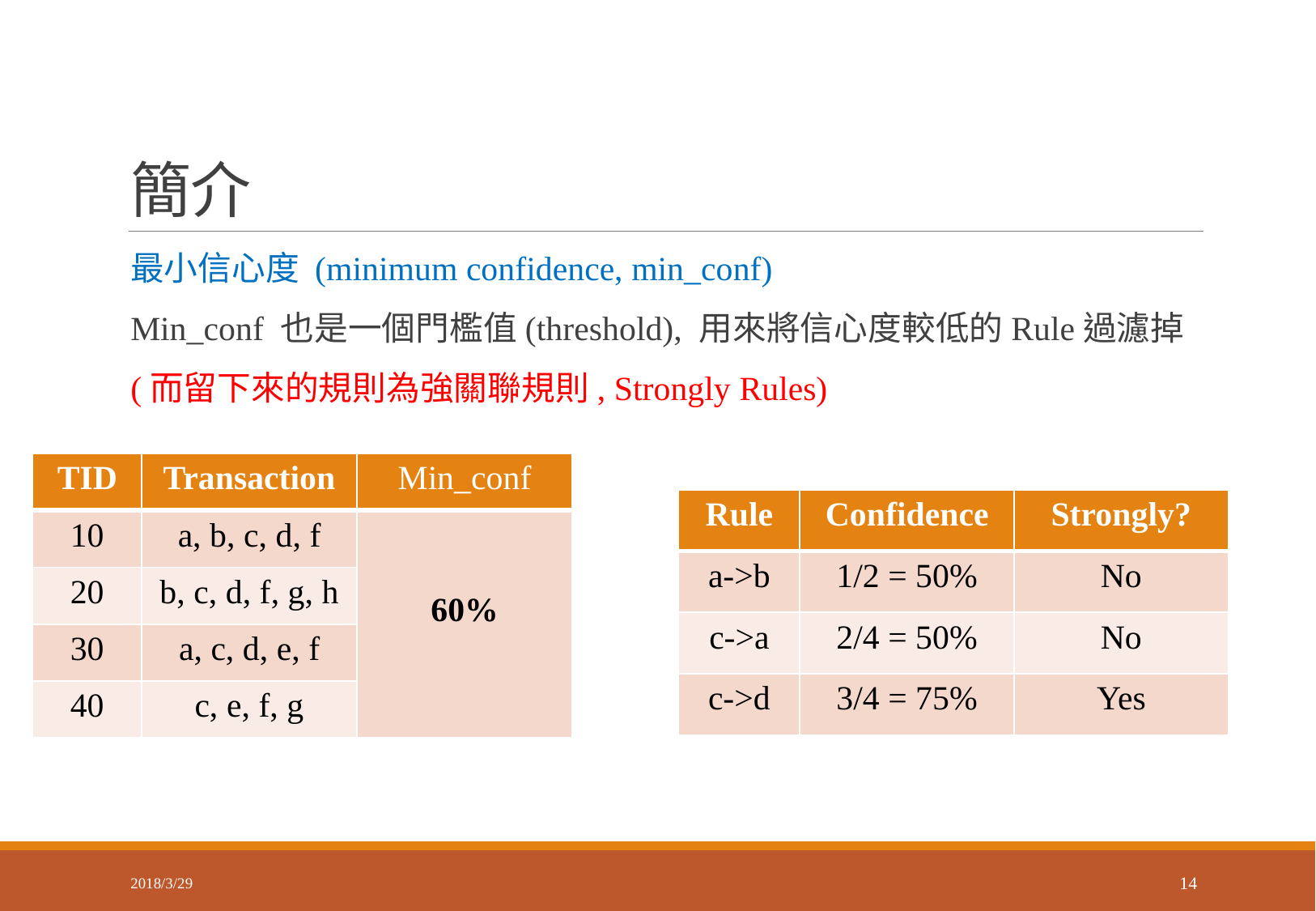

# 簡介
最小信心度 (minimum confidence, min_conf)
Min_conf 也是一個門檻值(threshold), 用來將信心度較低的Rule過濾掉
(而留下來的規則為強關聯規則, Strongly Rules)
| TID | Transaction | Min\_conf |
| --- | --- | --- |
| 10 | a, b, c, d, f | 60% |
| 20 | b, c, d, f, g, h |  |
| 30 | a, c, d, e, f |  |
| 40 | c, e, f, g |  |
| Rule | Confidence | Strongly? |
| --- | --- | --- |
| a->b | 1/2 = 50% | No |
| c->a | 2/4 = 50% | No |
| c->d | 3/4 = 75% | Yes |
2018/3/29
14